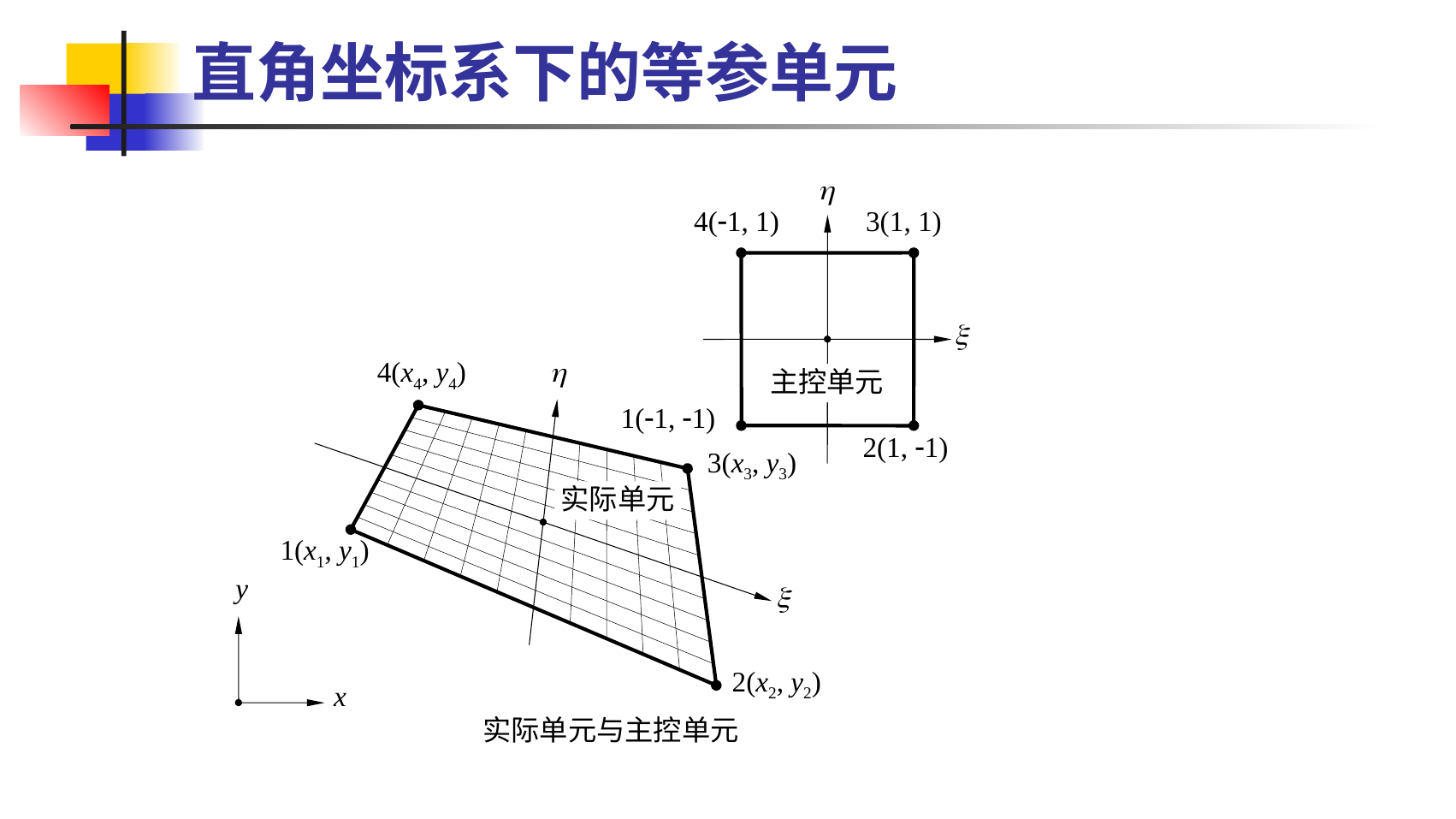

直角坐标系下的等参单元

η
4(−1, 1)
3(1, 1)

ξ

η
4(x4, y4)
主控单元

1(−1, −1)

2(1, −1)

3(x3, y3)

实际单元

1(x1, y1)
y
ξ

2(x2, y2)
x

实际单元与主控单元